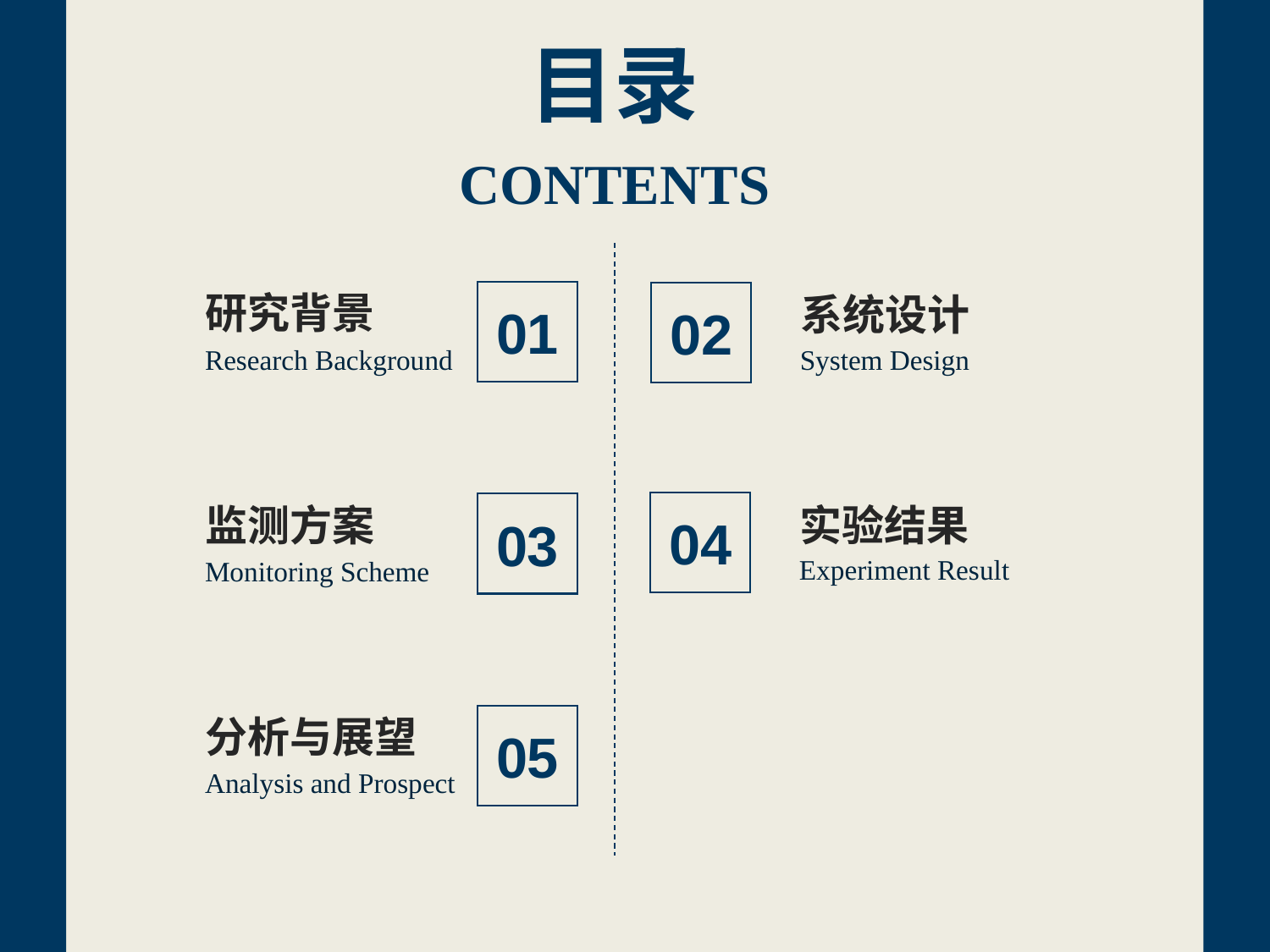

目录
CONTENTS
研究背景
Research Background
01
系统设计
System Design
02
监测方案
Monitoring Scheme
03
实验结果
Experiment Result
04
分析与展望
Analysis and Prospect
05
2